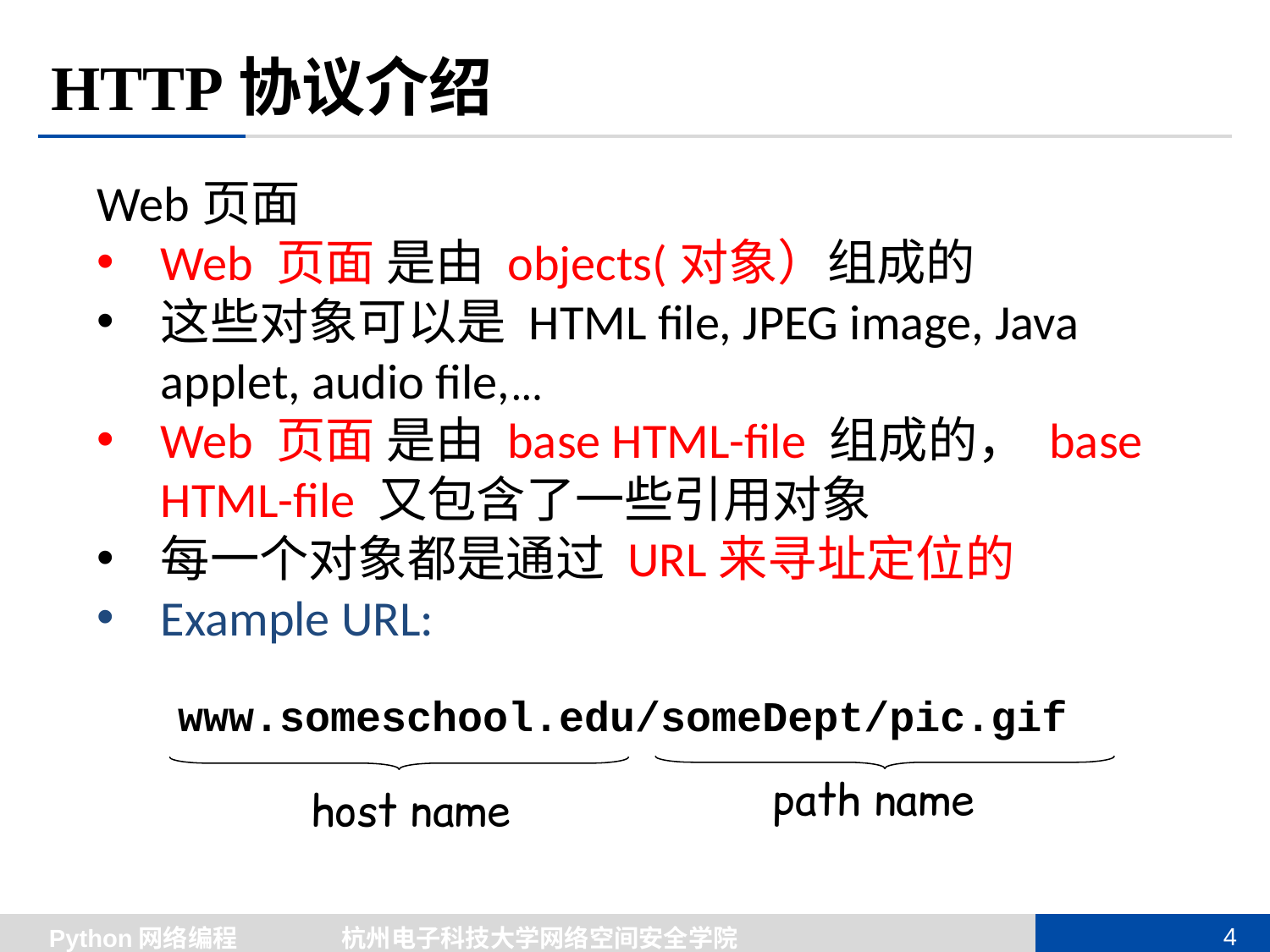

# HTTP协议介绍
Web页面
Web 页面 是由 objects(对象）组成的
这些对象可以是 HTML file, JPEG image, Java applet, audio file,…
Web 页面 是由 base HTML-file 组成的， base HTML-file 又包含了一些引用对象
每一个对象都是通过 URL来寻址定位的
Example URL:

www.someschool.edu/someDept/pic.gif

path name
host name